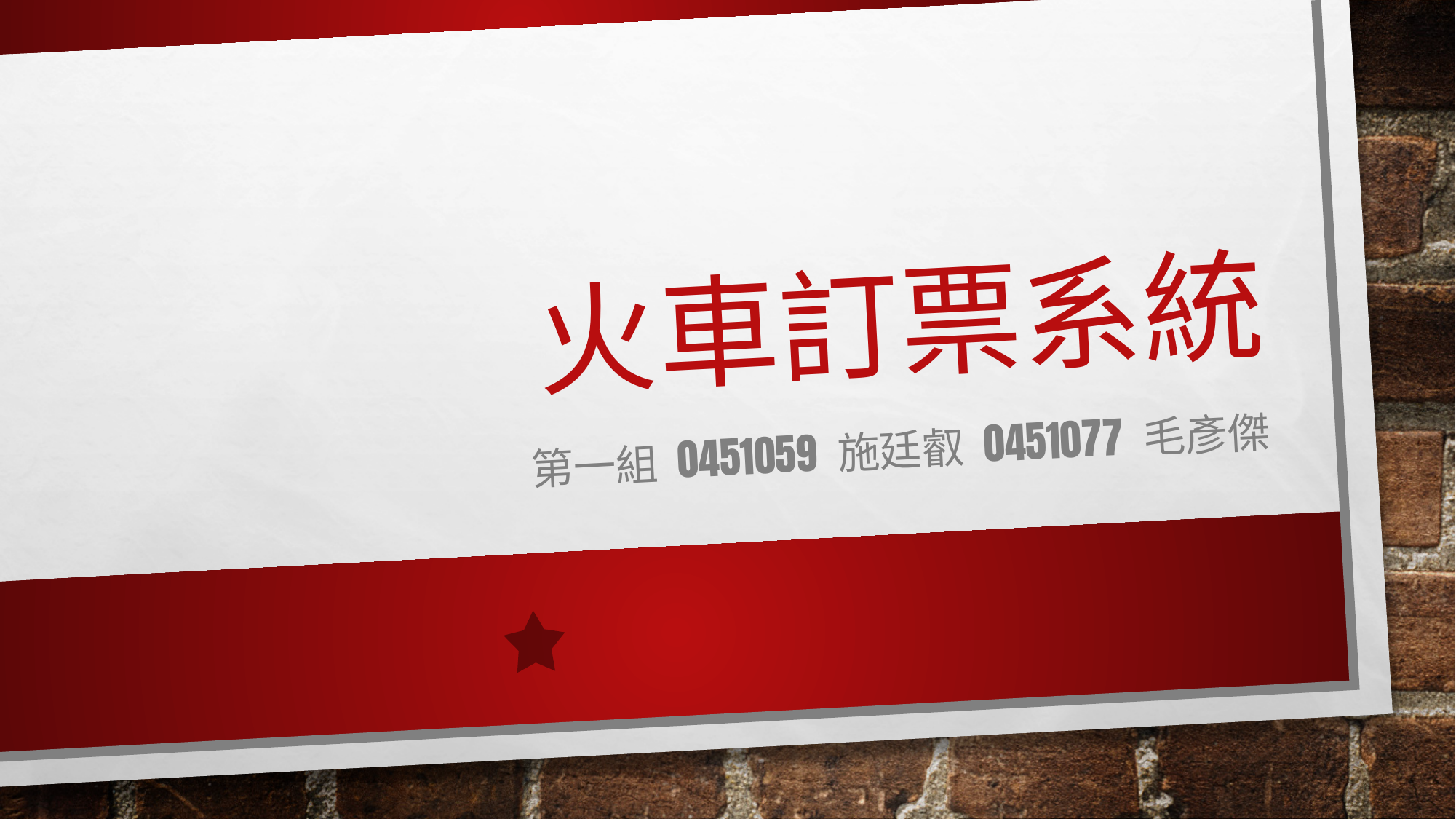

# 火車訂票系統
第一組 0451059 施廷叡 0451077 毛彥傑